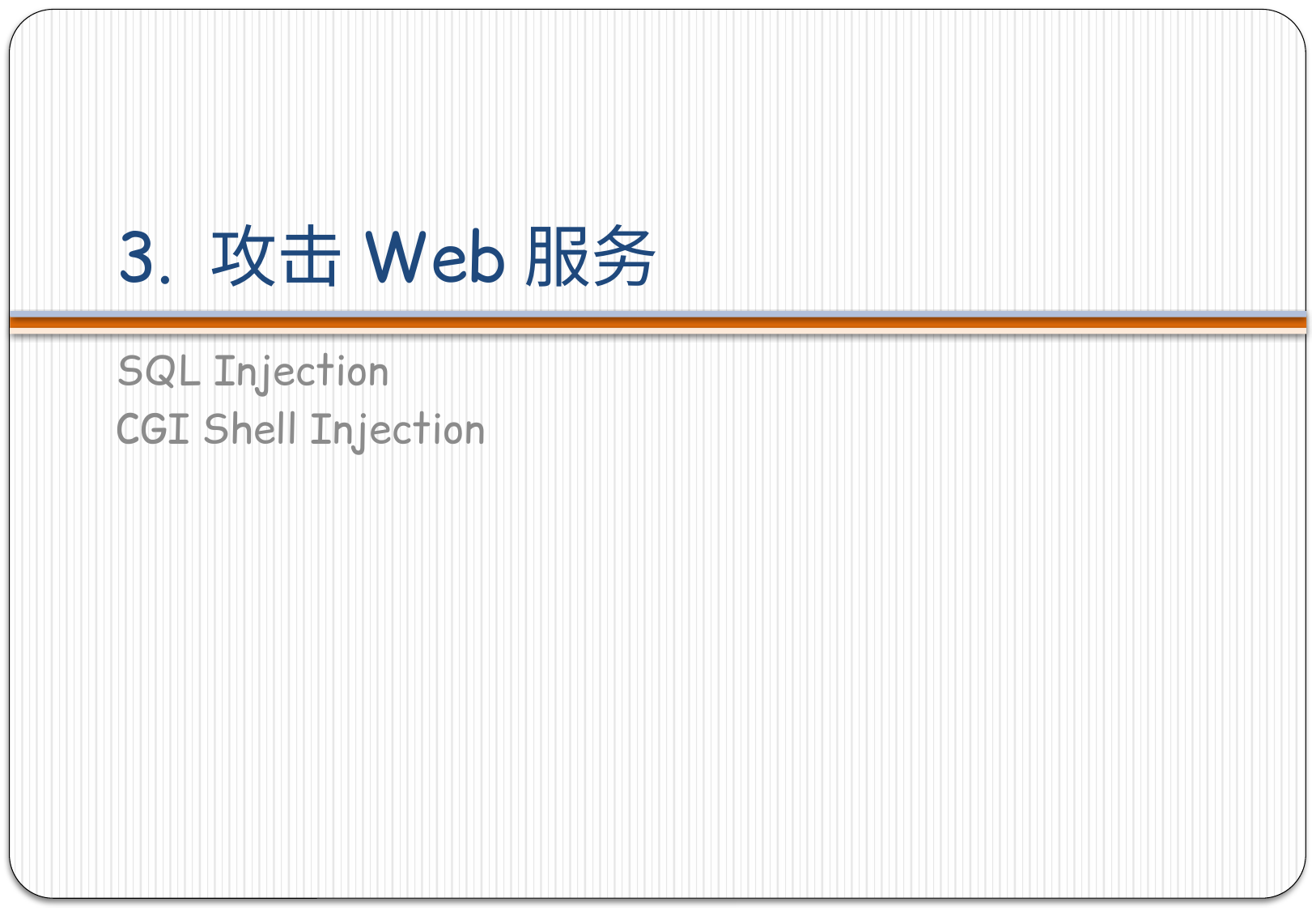

# 3. 攻击Web服务
SQL Injection
CGI Shell Injection